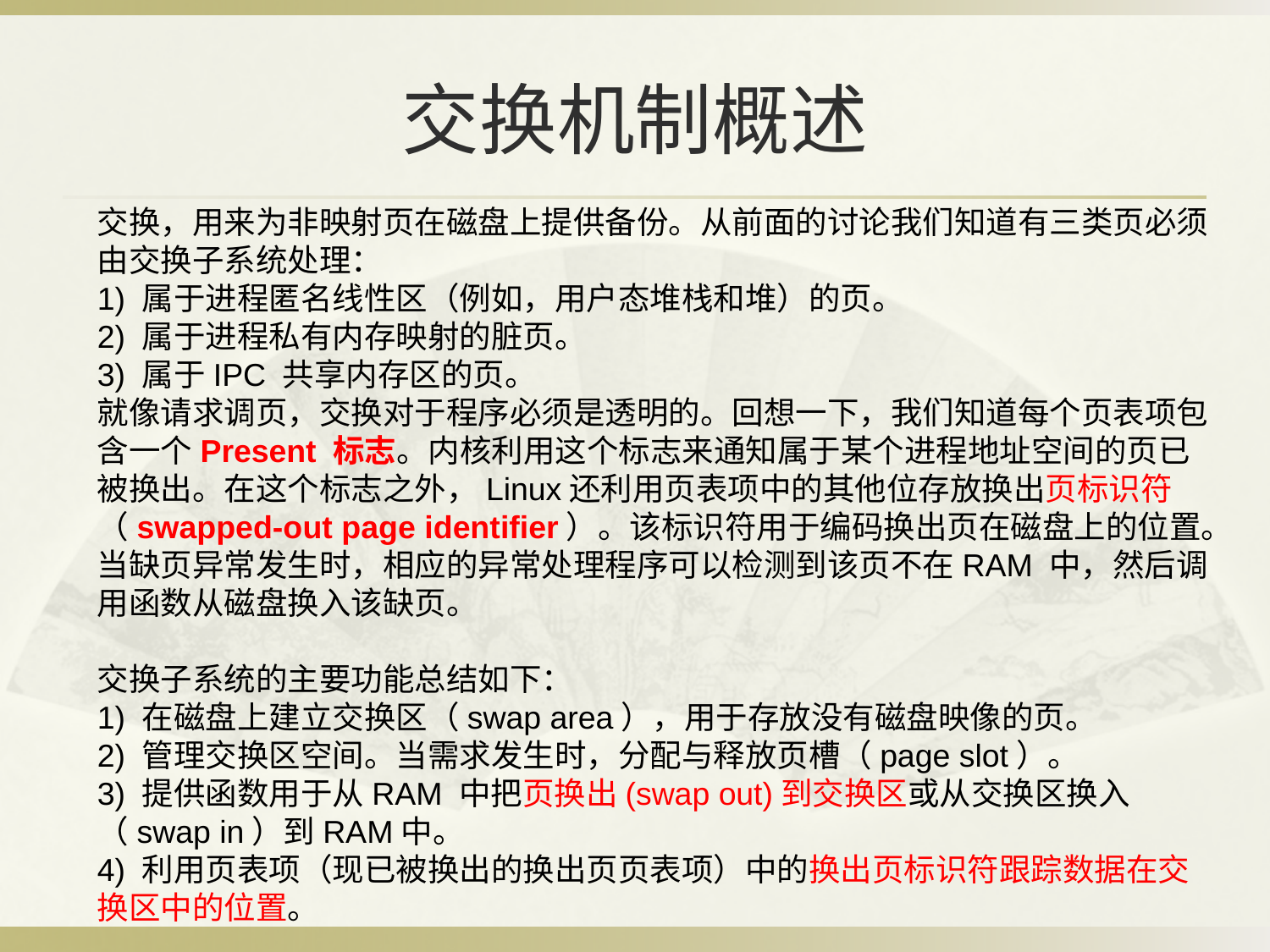

BBAAD9C20180234D78810CEA56E0B6D0E2B9B20918E83B70A6D98F34B1082BBC3B4CB53861613B0222C92008C846A8EC6DF921DA91D02BB11B4DC25E387E20DC24F5093D372C66F764BF29976F2244E727F1E0367CA8D314A8D6A1982F006CC8D8F62991BE0
# 交换机制概述
交换，用来为非映射页在磁盘上提供备份。从前面的讨论我们知道有三类页必须由交换子系统处理：
1) 属于进程匿名线性区（例如，用户态堆栈和堆）的页。
2) 属于进程私有内存映射的脏页。
3) 属于IPC 共享内存区的页。
就像请求调页，交换对于程序必须是透明的。回想一下，我们知道每个页表项包含一个Present 标志。内核利用这个标志来通知属于某个进程地址空间的页已被换出。在这个标志之外，Linux还利用页表项中的其他位存放换出页标识符（swapped-out page identifier）。该标识符用于编码换出页在磁盘上的位置。当缺页异常发生时，相应的异常处理程序可以检测到该页不在RAM 中，然后调用函数从磁盘换入该缺页。

交换子系统的主要功能总结如下：
1) 在磁盘上建立交换区（swap area），用于存放没有磁盘映像的页。
2) 管理交换区空间。当需求发生时，分配与释放页槽（page slot）。
3) 提供函数用于从RAM 中把页换出(swap out)到交换区或从交换区换入（swap in）到RAM中。
4) 利用页表项（现已被换出的换出页页表项）中的换出页标识符跟踪数据在交换区中的位置。